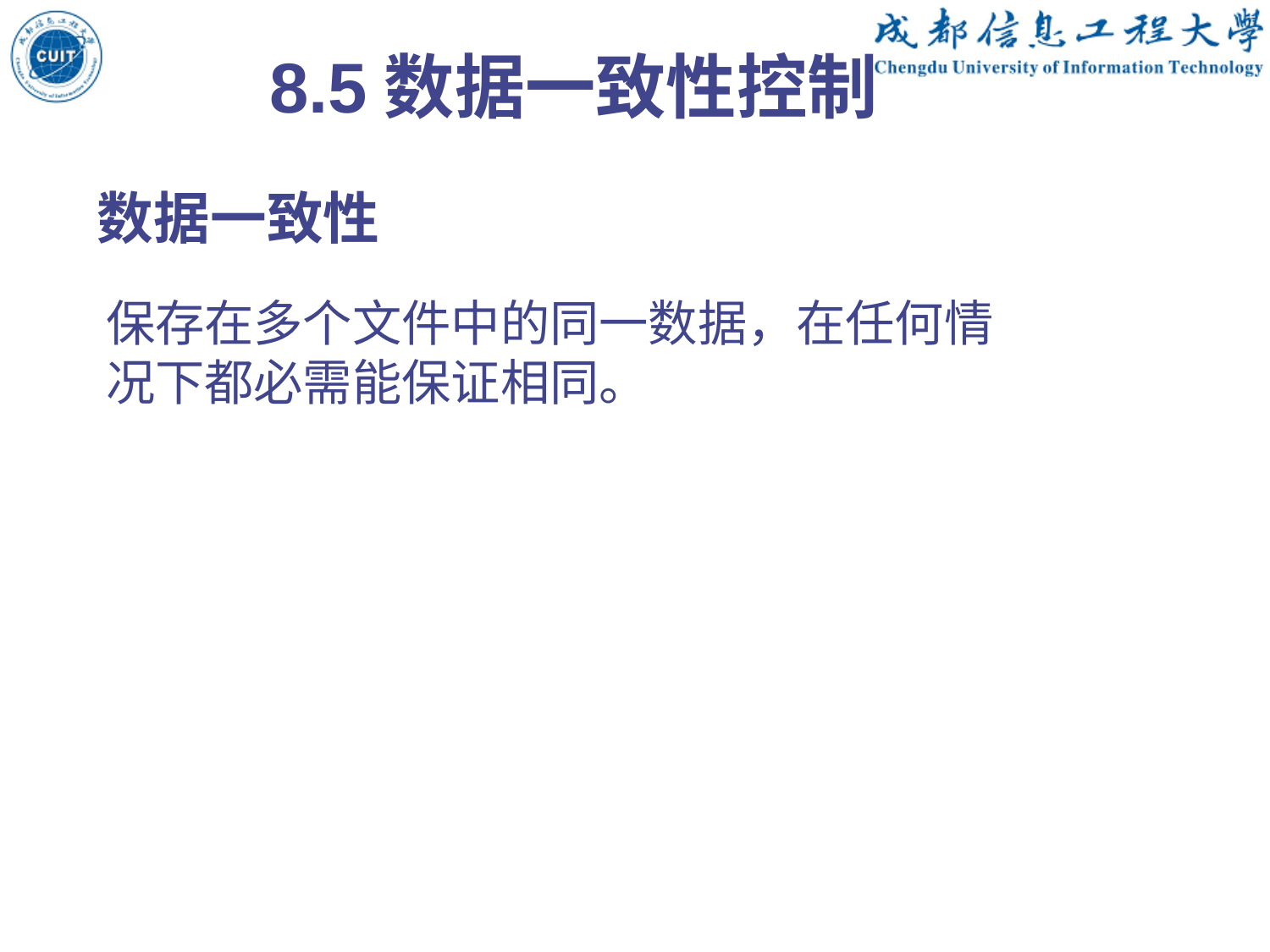

8.5数据一致性控制
数据一致性
保存在多个文件中的同一数据，在任何情况下都必需能保证相同。